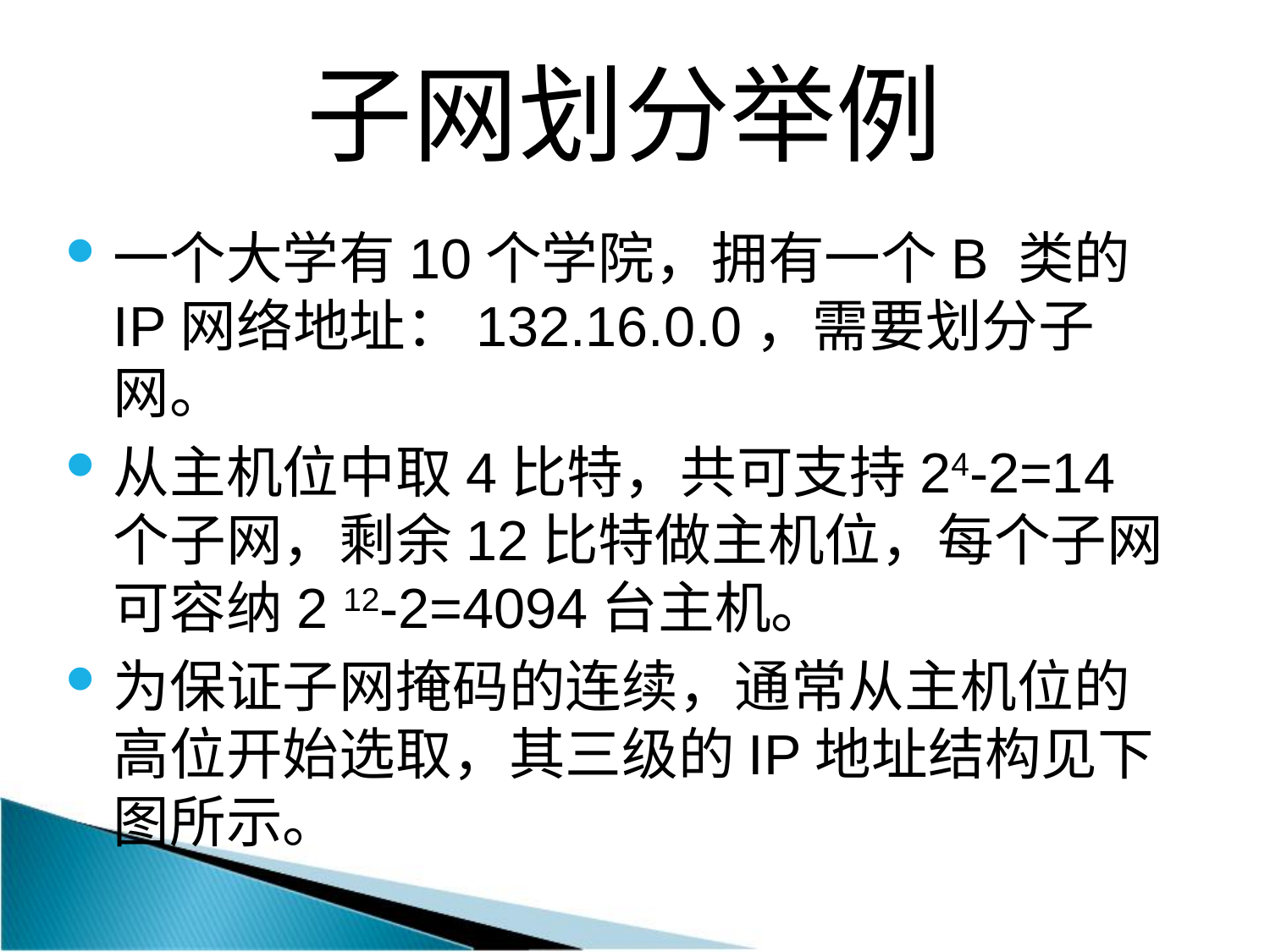

# 子网划分举例
一个大学有10个学院，拥有一个B 类的IP网络地址：132.16.0.0，需要划分子网。
从主机位中取4比特，共可支持24-2=14 个子网，剩余12比特做主机位，每个子网可容纳2 12-2=4094台主机。
为保证子网掩码的连续，通常从主机位的高位开始选取，其三级的IP地址结构见下图所示。